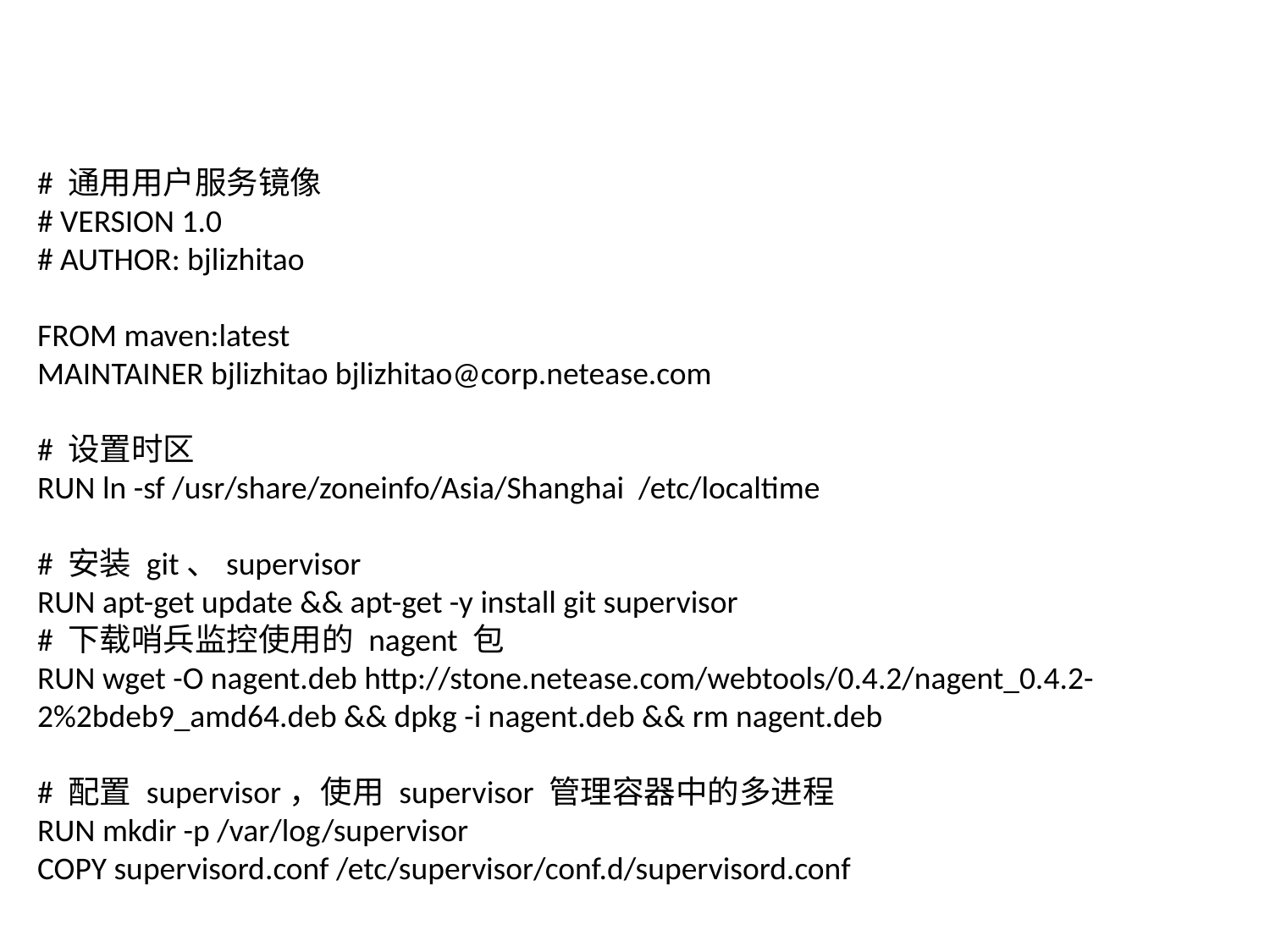

# 通用用户服务镜像
# VERSION 1.0
# AUTHOR: bjlizhitao

FROM maven:latest
MAINTAINER bjlizhitao bjlizhitao@corp.netease.com

# 设置时区
RUN ln -sf /usr/share/zoneinfo/Asia/Shanghai  /etc/localtime

# 安装 git、supervisor
RUN apt-get update && apt-get -y install git supervisor
# 下载哨兵监控使用的 nagent 包
RUN wget -O nagent.deb http://stone.netease.com/webtools/0.4.2/nagent_0.4.2-2%2bdeb9_amd64.deb && dpkg -i nagent.deb && rm nagent.deb

# 配置 supervisor，使用 supervisor 管理容器中的多进程
RUN mkdir -p /var/log/supervisor
COPY supervisord.conf /etc/supervisor/conf.d/supervisord.conf